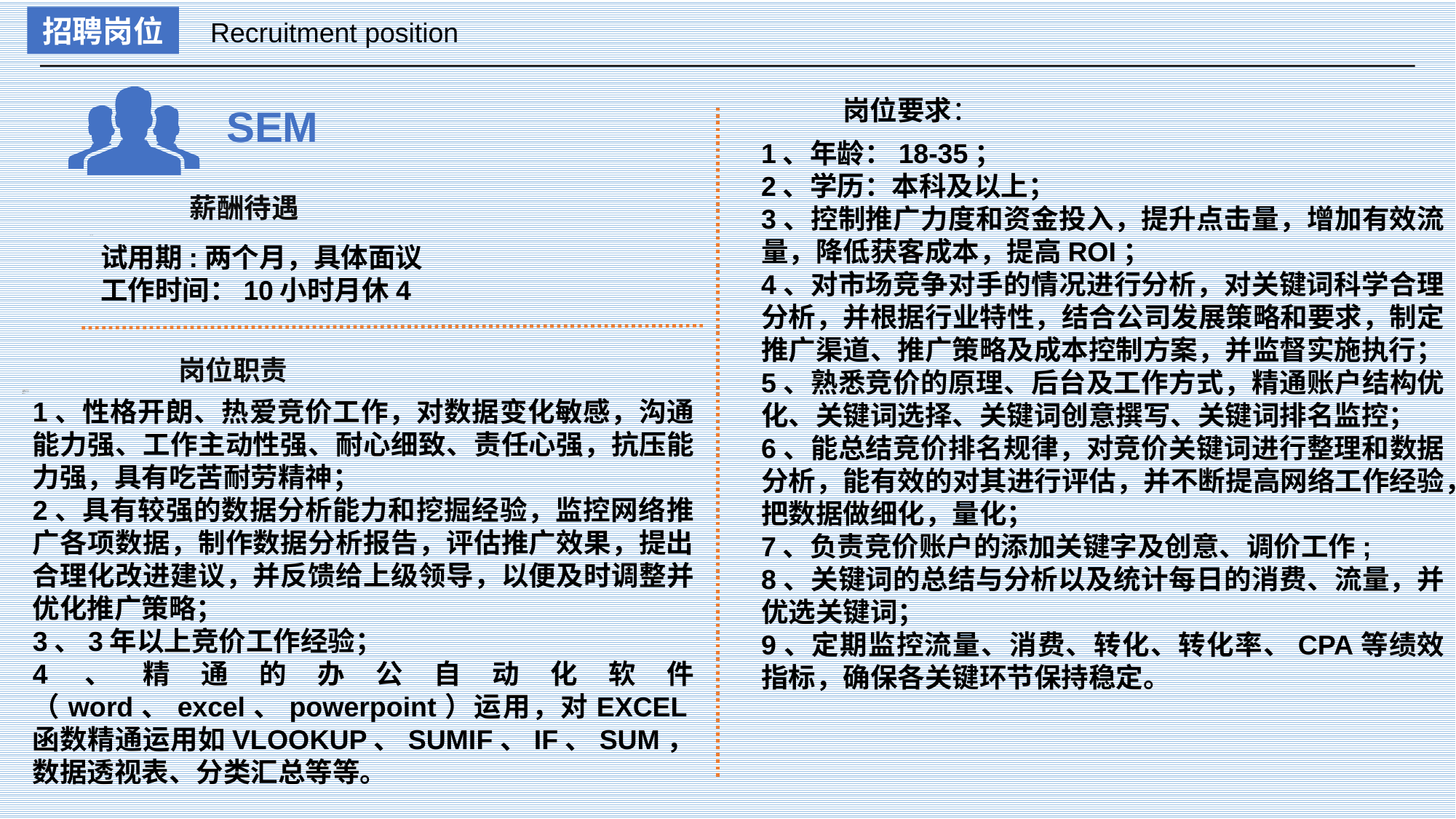

招聘岗位
Recruitment position

岗位要求：

SEM
1、年龄：18-35；
2、学历：本科及以上；
3、控制推广力度和资金投入，提升点击量，增加有效流量，降低获客成本，提高ROI；
4、对市场竞争对手的情况进行分析，对关键词科学合理分析，并根据行业特性，结合公司发展策略和要求，制定推广渠道、推广策略及成本控制方案，并监督实施执行；
5、熟悉竞价的原理、后台及工作方式，精通账户结构优化、关键词选择、关键词创意撰写、关键词排名监控；
6、能总结竞价排名规律，对竞价关键词进行整理和数据分析，能有效的对其进行评估，并不断提高网络工作经验，把数据做细化，量化；
7、负责竞价账户的添加关键字及创意、调价工作;
8、关键词的总结与分析以及统计每日的消费、流量，并优选关键词；
9、定期监控流量、消费、转化、转化率、CPA等绩效指标，确保各关键环节保持稳定。

薪酬待遇
试用期:两个月，具体面议
工作时间：10小时月休4

岗位职责
1、性格开朗、热爱竞价工作，对数据变化敏感，沟通能力强、工作主动性强、耐心细致、责任心强，抗压能力强，具有吃苦耐劳精神；
2、具有较强的数据分析能力和挖掘经验，监控网络推广各项数据，制作数据分析报告，评估推广效果，提出合理化改进建议，并反馈给上级领导，以便及时调整并优化推广策略；
3、3年以上竞价工作经验；
4、精通的办公自动化软件（word、excel、powerpoint）运用，对EXCEL函数精通运用如VLOOKUP、SUMIF、IF、SUM，数据透视表、分类汇总等等。